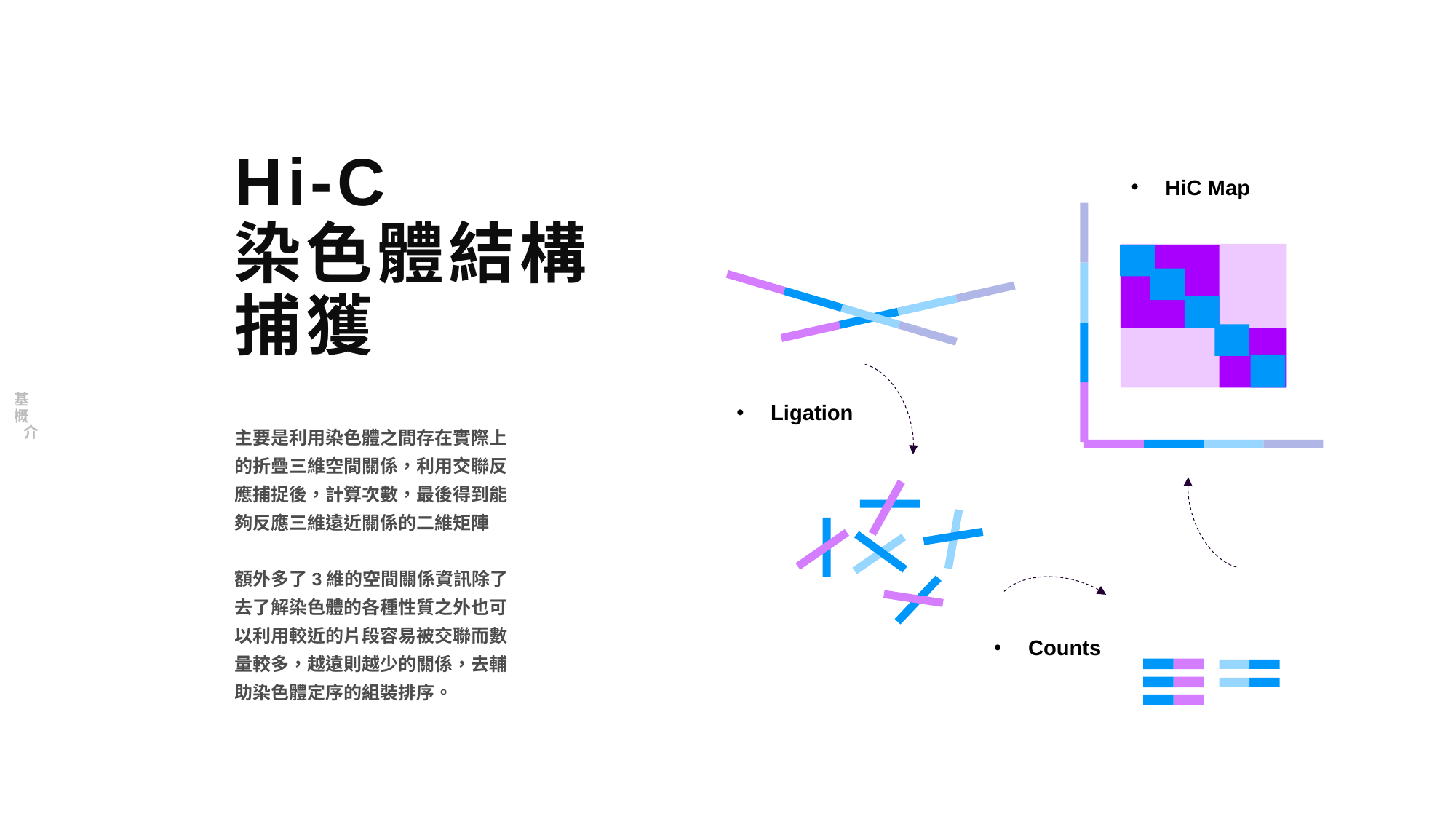

基本概念介紹
# Hi-C 染色體結構捕獲
HiC Map

Ligation
主要是利用染色體之間存在實際上的折疊三維空間關係，利用交聯反應捕捉後，計算次數，最後得到能夠反應三維遠近關係的二維矩陣

額外多了3維的空間關係資訊除了去了解染色體的各種性質之外也可以利用較近的片段容易被交聯而數量較多，越遠則越少的關係，去輔助染色體定序的組裝排序。

Counts